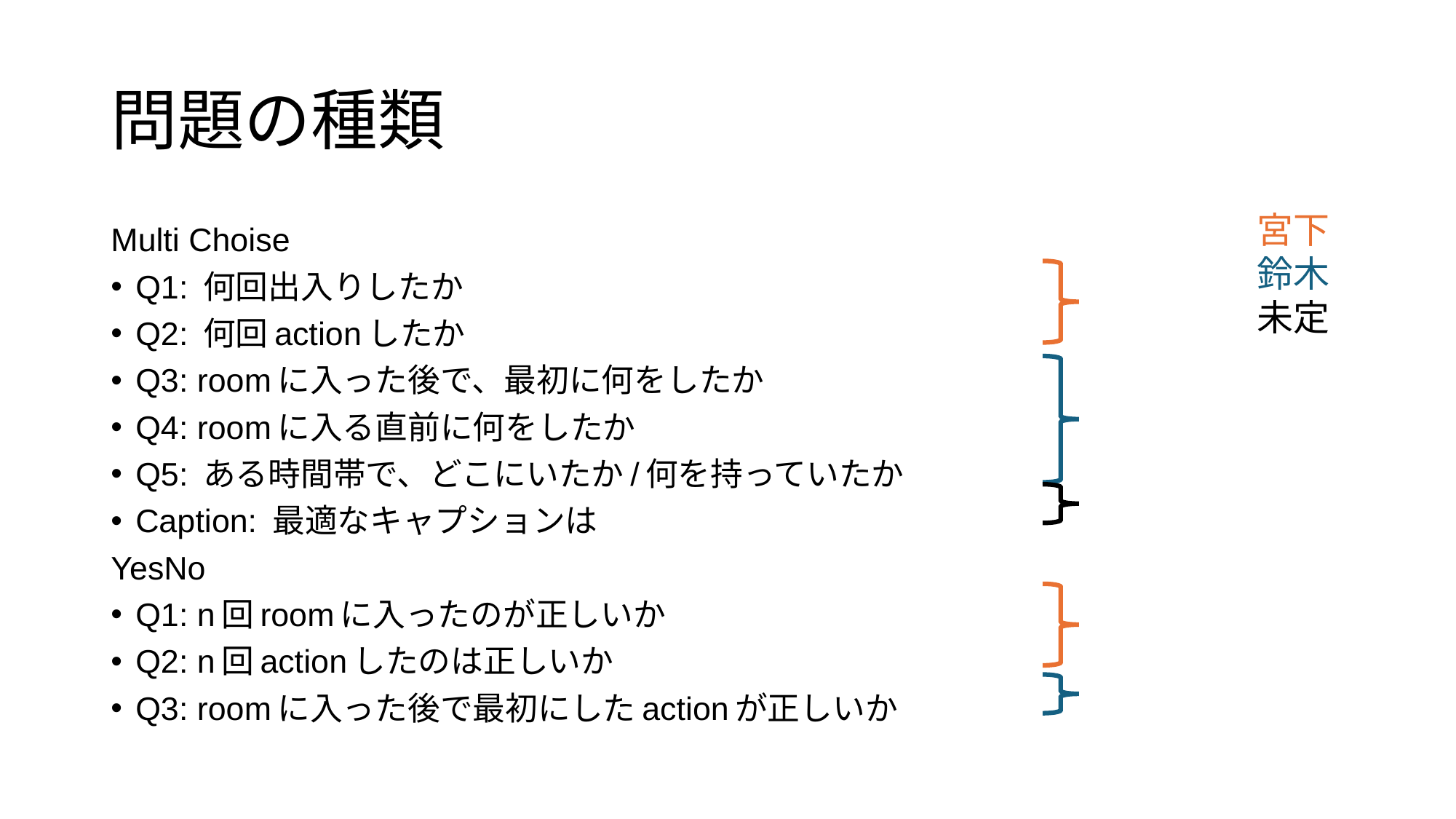

# 問題の種類
宮下
鈴木
未定
Multi Choise
Q1: 何回出入りしたか
Q2: 何回actionしたか
Q3: roomに入った後で、最初に何をしたか
Q4: roomに入る直前に何をしたか
Q5: ある時間帯で、どこにいたか/何を持っていたか
Caption: 最適なキャプションは
YesNo
Q1: n回roomに入ったのが正しいか
Q2: n回actionしたのは正しいか
Q3: roomに入った後で最初にしたactionが正しいか